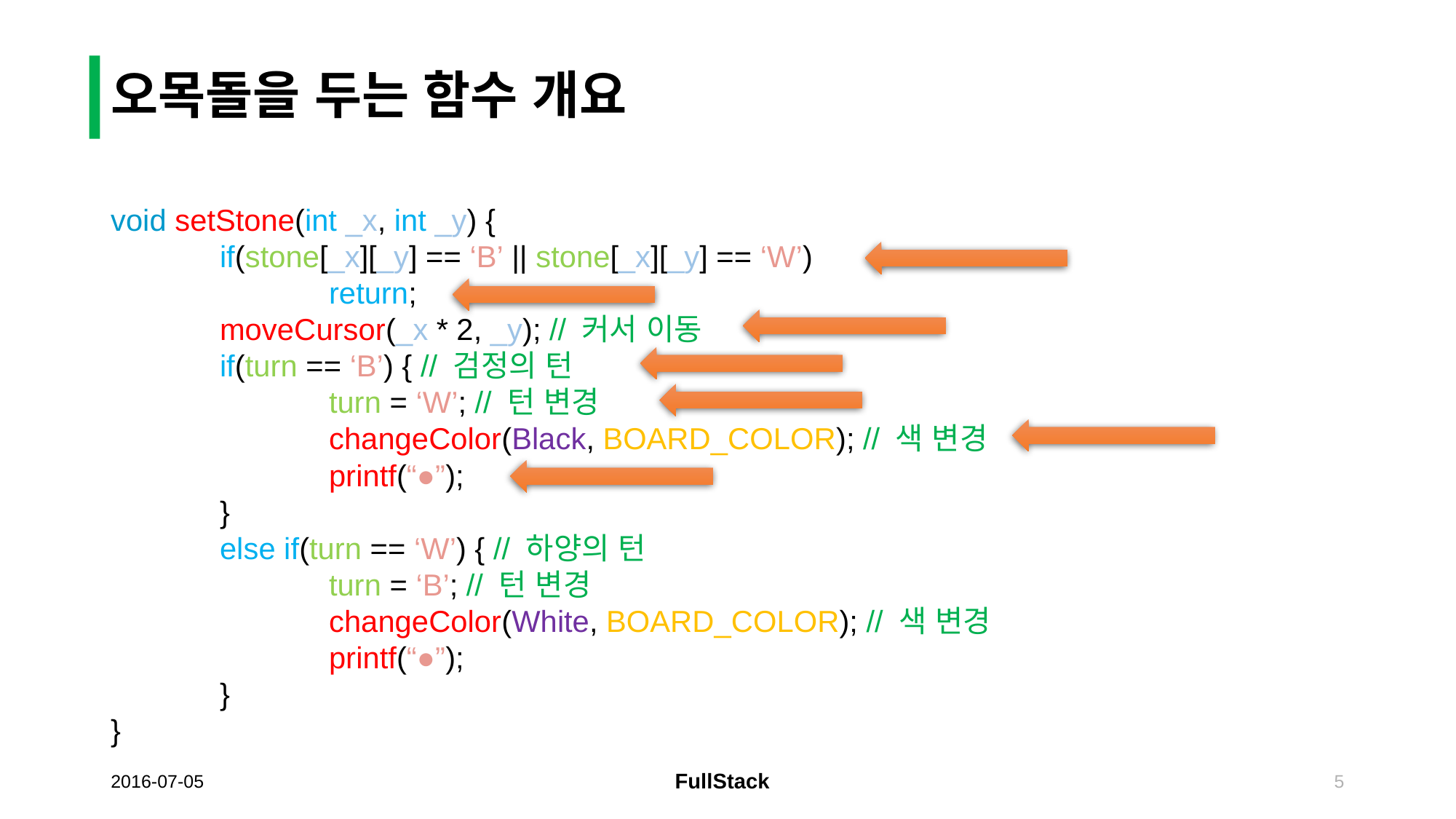

# 오목돌을 두는 함수 개요
void setStone(int _x, int _y) {
	if(stone[_x][_y] == ‘B’ || stone[_x][_y] == ‘W’)
		return;
	moveCursor(_x * 2, _y); // 커서 이동
	if(turn == ‘B’) { // 검정의 턴
		turn = ‘W’; // 턴 변경
		changeColor(Black, BOARD_COLOR); // 색 변경
		printf(“●”);
	}
	else if(turn == ‘W’) { // 하양의 턴
		turn = ‘B’; // 턴 변경
		changeColor(White, BOARD_COLOR); // 색 변경
		printf(“●”);
	}
}

2016-07-05
5